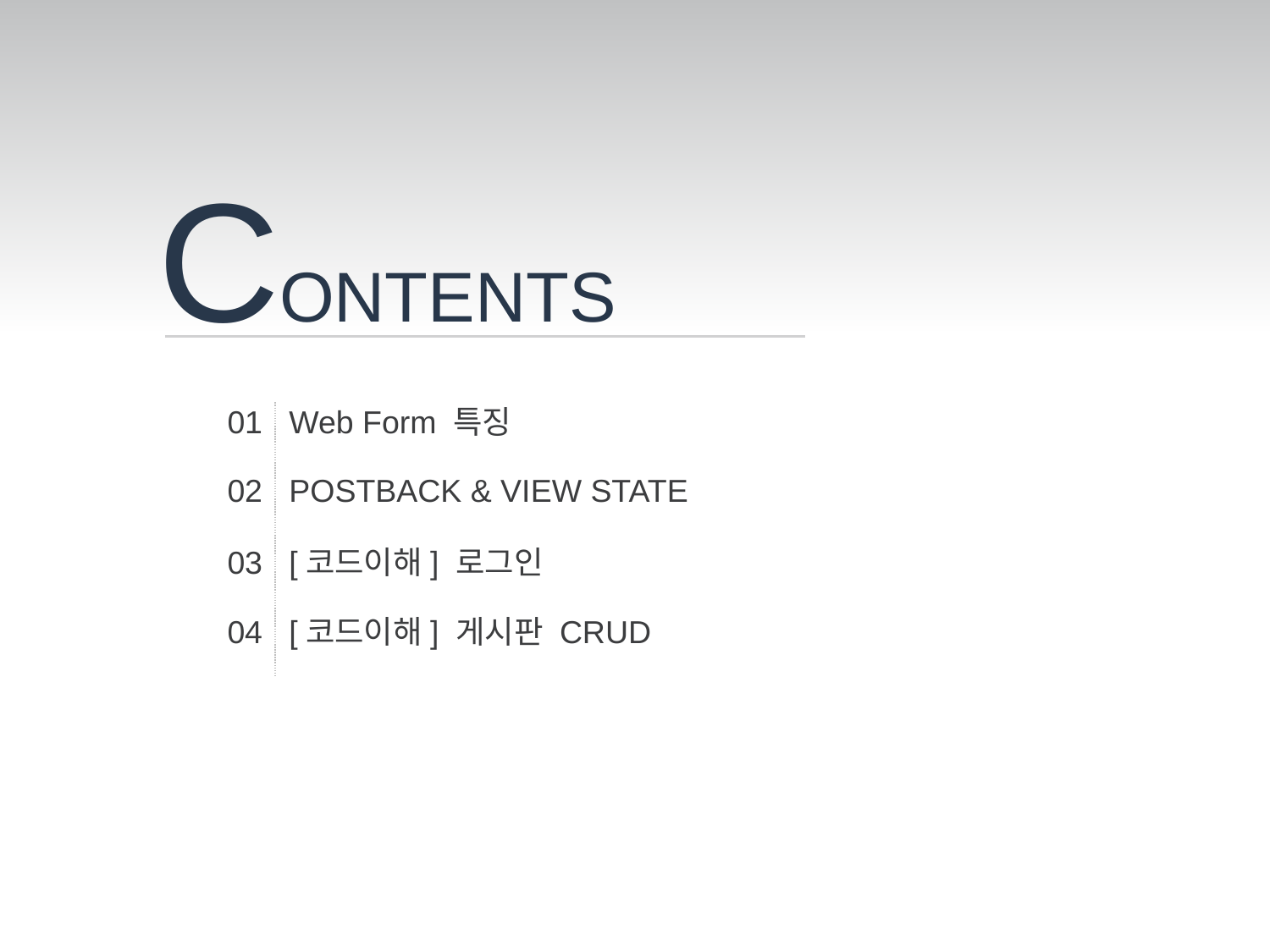

CONTENTS
01   Web Form 특징
02   POSTBACK & VIEW STATE
03   [코드이해] 로그인
04   [코드이해] 게시판 CRUD